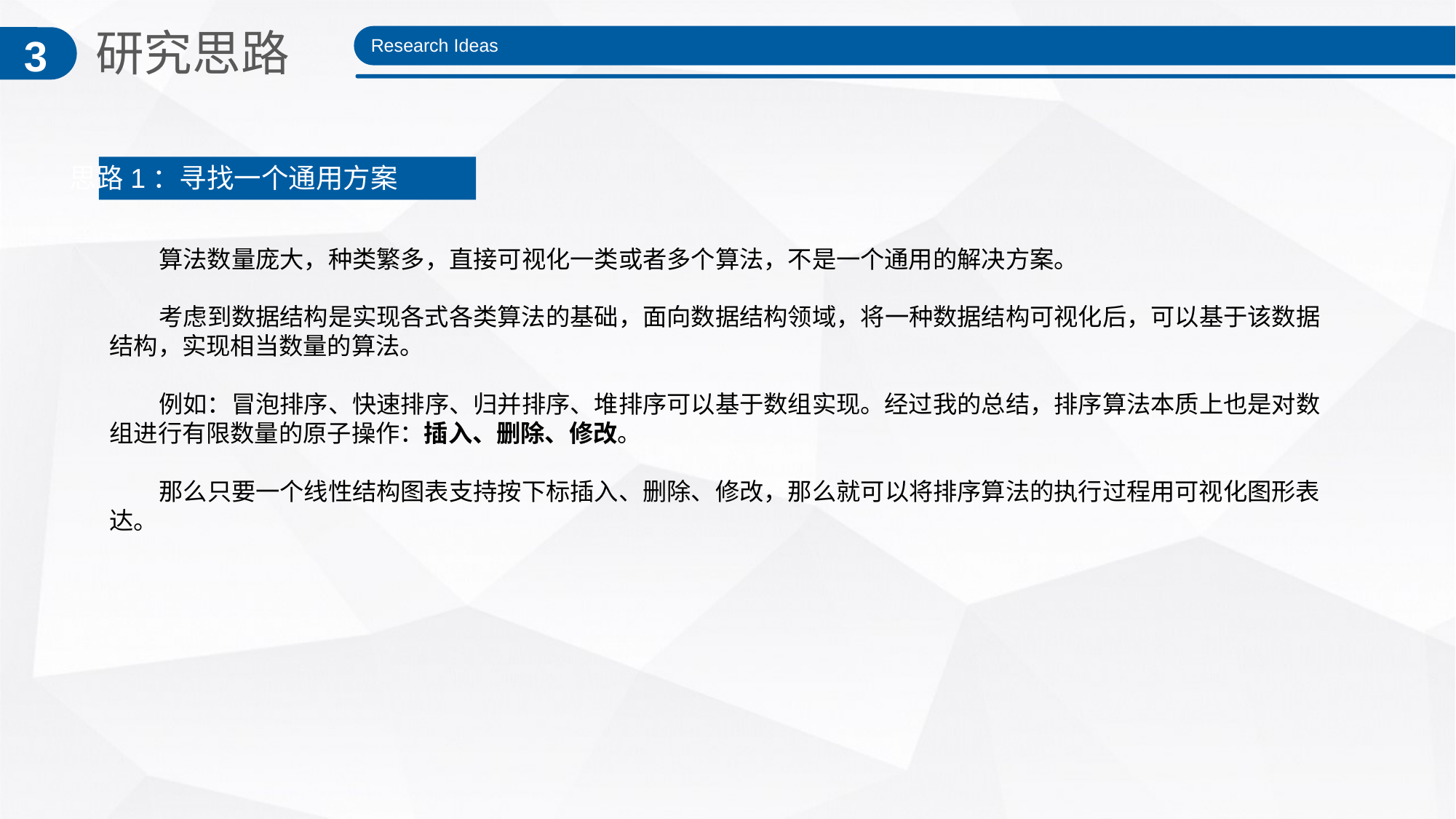

研究思路
3

Research Ideas

思路1：寻找一个通用方案

        算法数量庞大，种类繁多，直接可视化一类或者多个算法，不是一个通用的解决方案。

        考虑到数据结构是实现各式各类算法的基础，面向数据结构领域，将一种数据结构可视化后，可以基于该数据结构，实现相当数量的算法。

        例如：冒泡排序、快速排序、归并排序、堆排序可以基于数组实现。经过我的总结，排序算法本质上也是对数组进行有限数量的原子操作：插入、删除、修改。

        那么只要一个线性结构图表支持按下标插入、删除、修改，那么就可以将排序算法的执行过程用可视化图形表达。